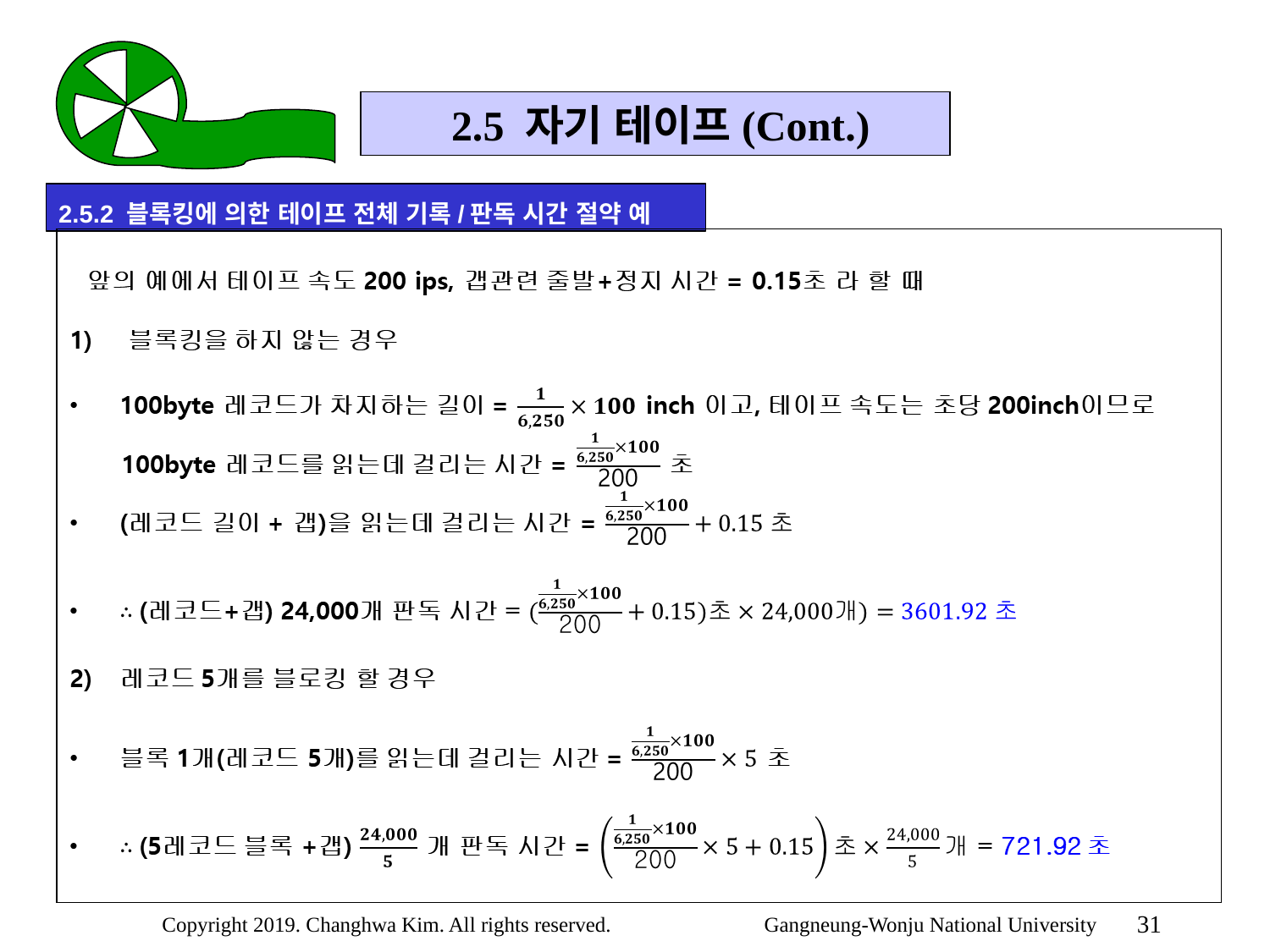

2.5 자기 테이프(Cont.)
2.5.2 블록킹에 의한 테이프 전체 기록/판독 시간 절약 예

31
Copyright 2019. Changhwa Kim. All rights reserved.                             Gangneung-Wonju National University